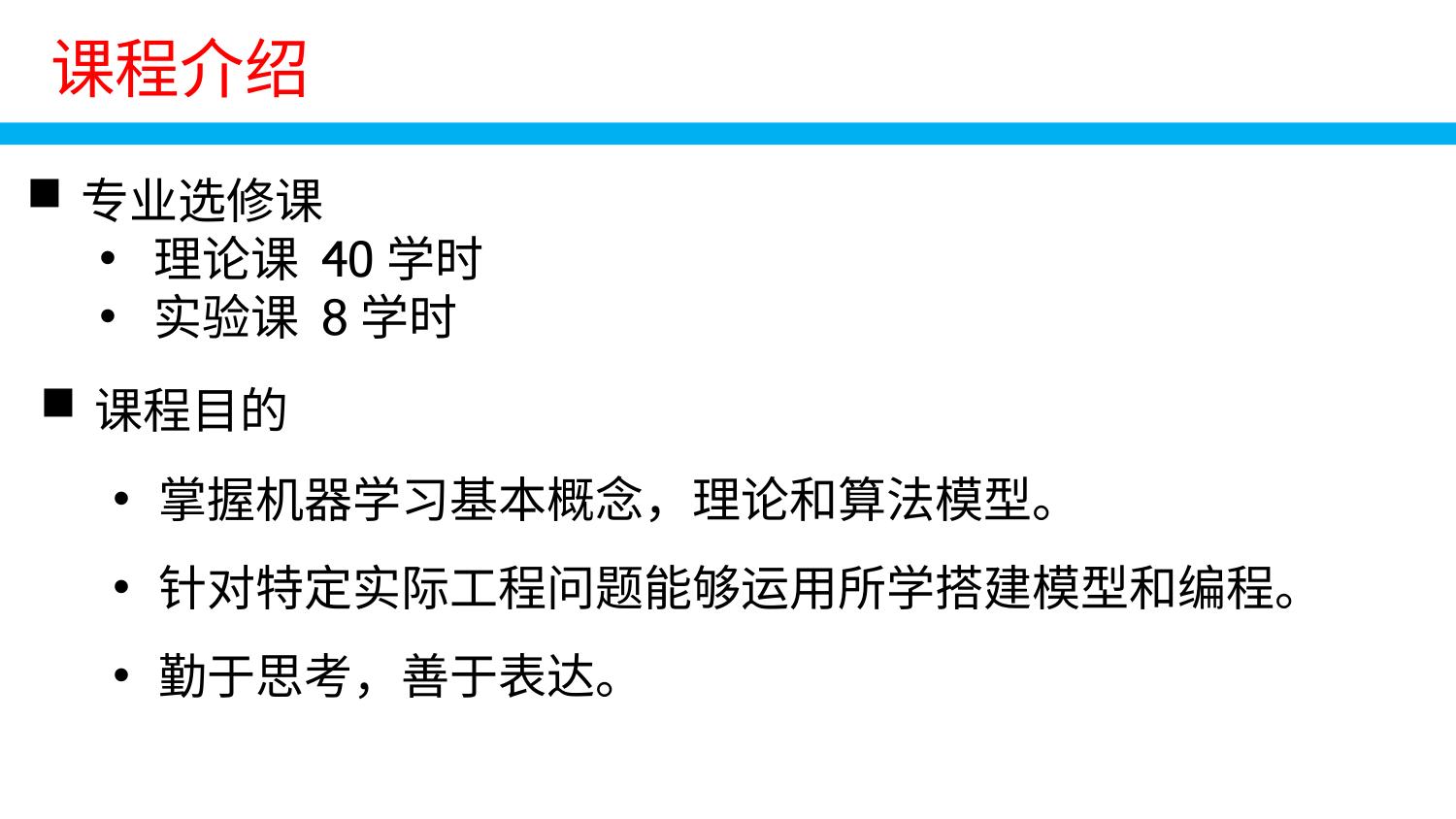

课程介绍

专业选修课
理论课 40学时
实验课 8学时
课程目的
掌握机器学习基本概念，理论和算法模型。
针对特定实际工程问题能够运用所学搭建模型和编程。
勤于思考，善于表达。